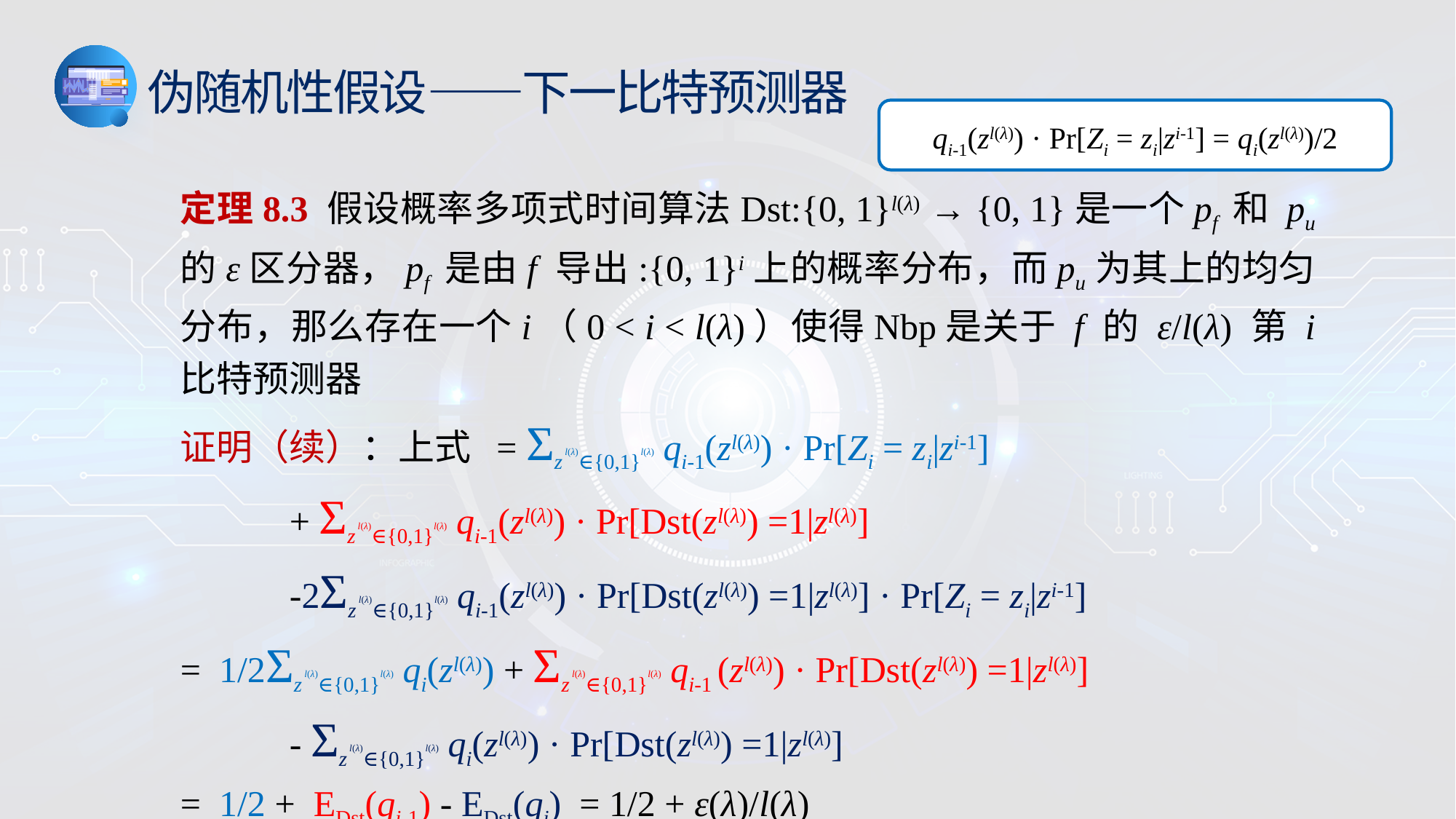

伪随机性假设——下一比特预测器

qi-1(zl(λ)) · Pr[Zi = zi|zi-1] = qi(zl(λ))/2
定理8.3 假设概率多项式时间算法Dst:{0, 1}l(λ) → {0, 1}是一个pf 和 pu 的ε区分器，pf 是由f 导出:{0, 1}i上的概率分布，而pu为其上的均匀分布，那么存在一个i（0 < i < l(λ)）使得Nbp是关于 f 的 ε/l(λ) 第 i 比特预测器
证明（续）：上式  = Ʃz l(λ)∈{0,1}l(λ) qi-1(zl(λ)) · Pr[Zi = zi|zi-1]
	+ Ʃz l(λ)∈{0,1}l(λ) qi-1(zl(λ)) · Pr[Dst(zl(λ)) =1|zl(λ)]
	-2Ʃz l(λ)∈{0,1}l(λ) qi-1(zl(λ)) · Pr[Dst(zl(λ)) =1|zl(λ)] · Pr[Zi = zi|zi-1]
=  1/2Ʃz l(λ)∈{0,1}l(λ) qi(zl(λ)) + Ʃz l(λ)∈{0,1}l(λ) qi-1 (zl(λ)) · Pr[Dst(zl(λ)) =1|zl(λ)]
	- Ʃz l(λ)∈{0,1}l(λ) qi(zl(λ)) · Pr[Dst(zl(λ)) =1|zl(λ)]
=  1/2 +  EDst(qi-1) - EDst(qi)  = 1/2 + ε(λ)/l(λ)